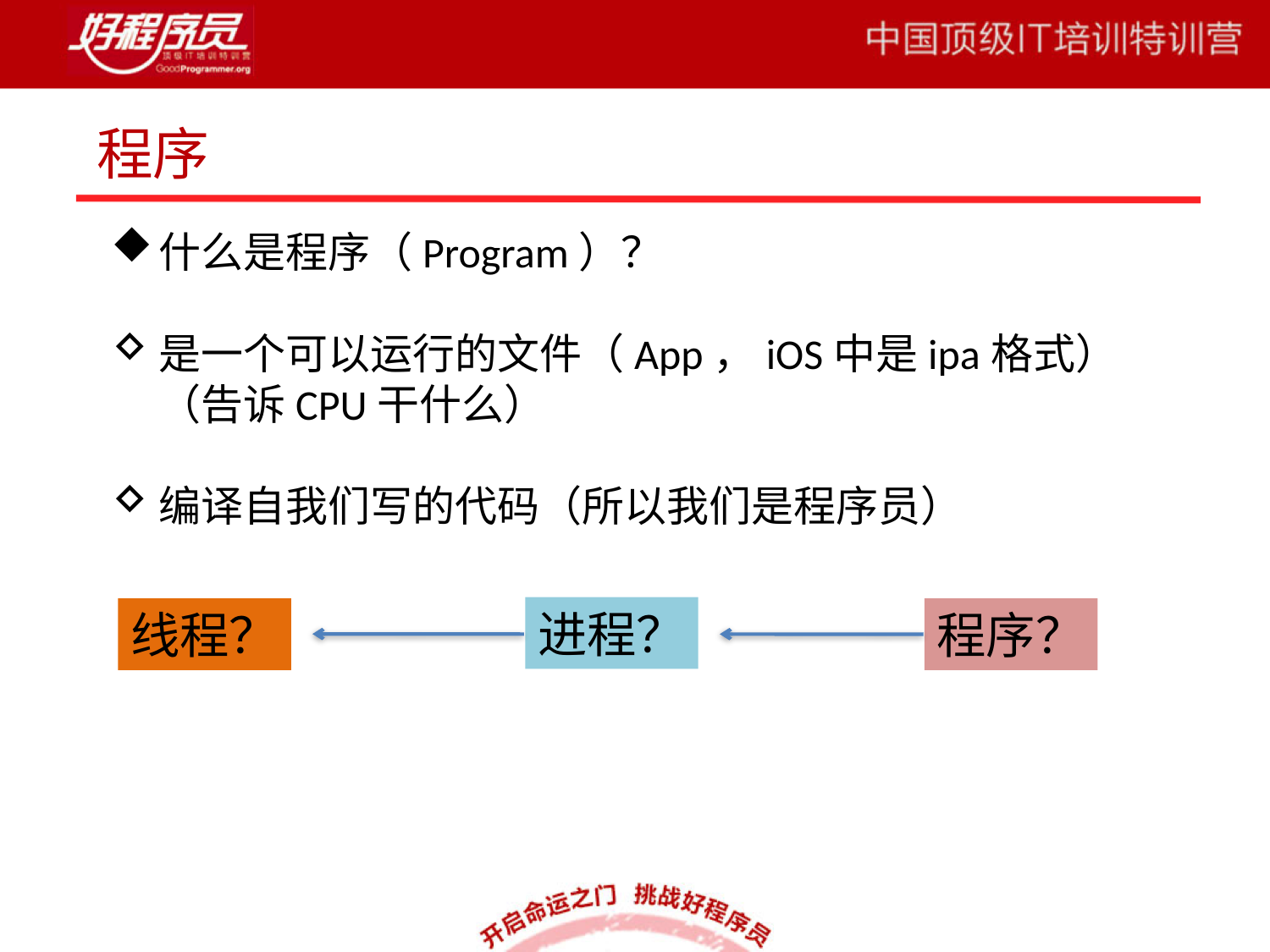

程序
什么是程序（Program）？

是一个可以运行的文件（App，iOS中是ipa格式）（告诉CPU干什么）

编译自我们写的代码（所以我们是程序员）
进程？
线程？
程序？